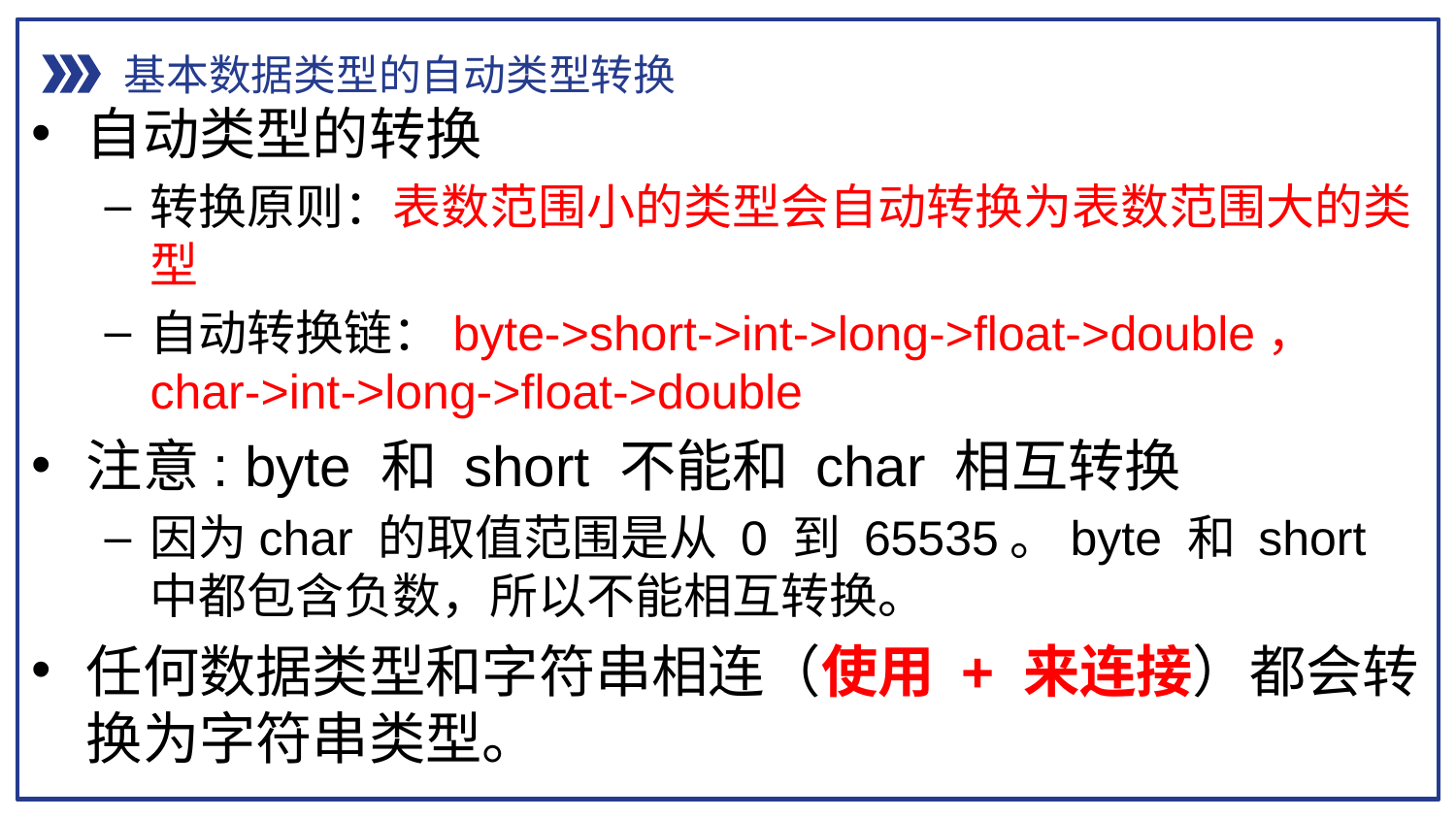

基本数据类型的自动类型转换

自动类型的转换
转换原则：表数范围小的类型会自动转换为表数范围大的类型
自动转换链：byte->short->int->long->float->double， char->int->long->float->double
注意: byte 和 short 不能和 char 相互转换
因为char 的取值范围是从 0 到 65535。byte 和 short 中都包含负数，所以不能相互转换。
任何数据类型和字符串相连（使用 + 来连接）都会转换为字符串类型。